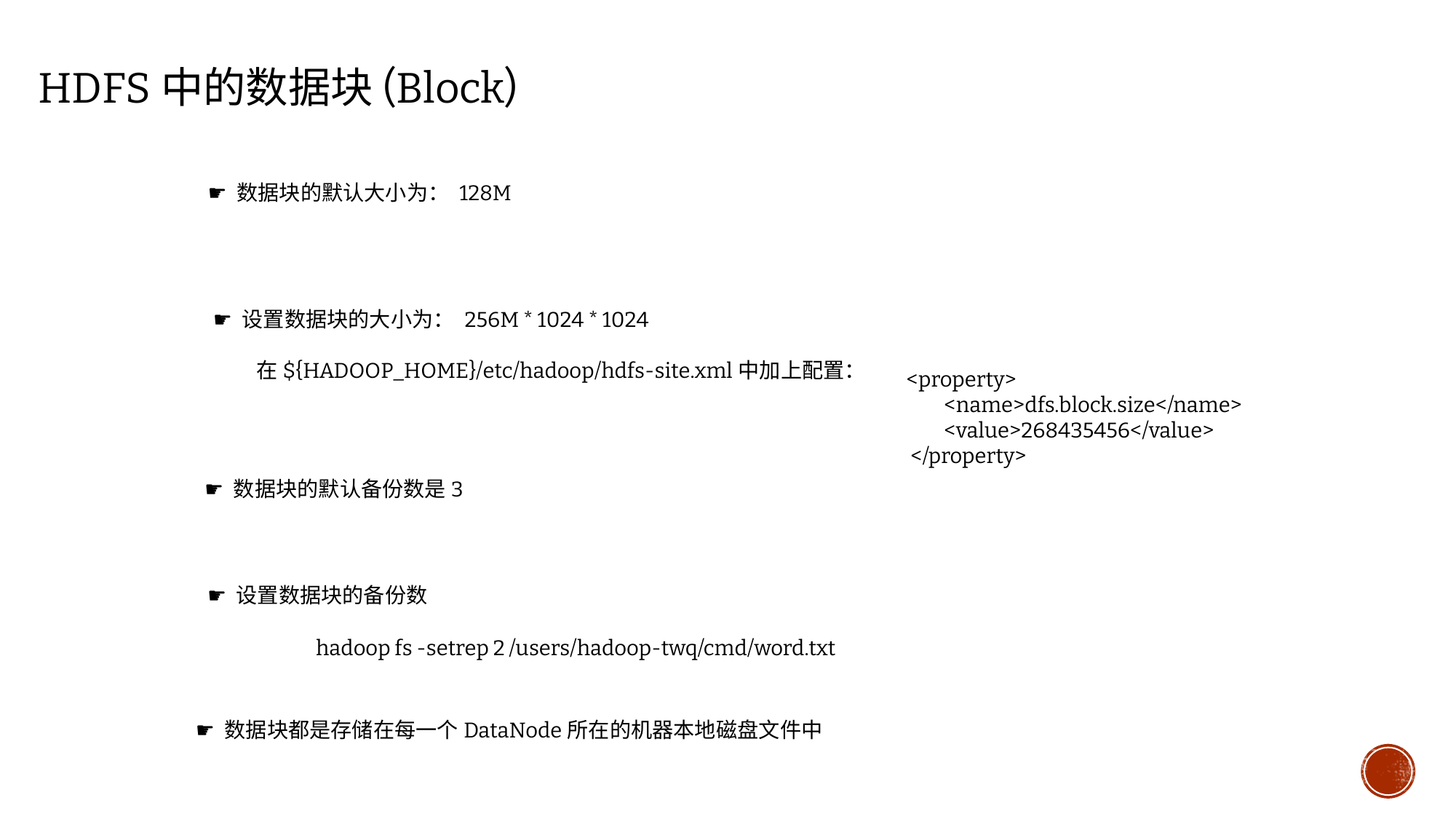

HDFS中的数据块(Block)
☛ 数据块的默认大小为： 128M
☛ 设置数据块的大小为： 256M * 1024 * 1024
在${HADOOP_HOME}/etc/hadoop/hdfs-site.xml中加上配置：
<property>  
         <name>dfs.block.size</name>  
         <value>268435456</value>  
 </property>
☛ 数据块的默认备份数是3
☛ 设置数据块的备份数
hadoop fs -setrep 2 /users/hadoop-twq/cmd/word.txt
☛ 数据块都是存储在每一个DataNode所在的机器本地磁盘文件中